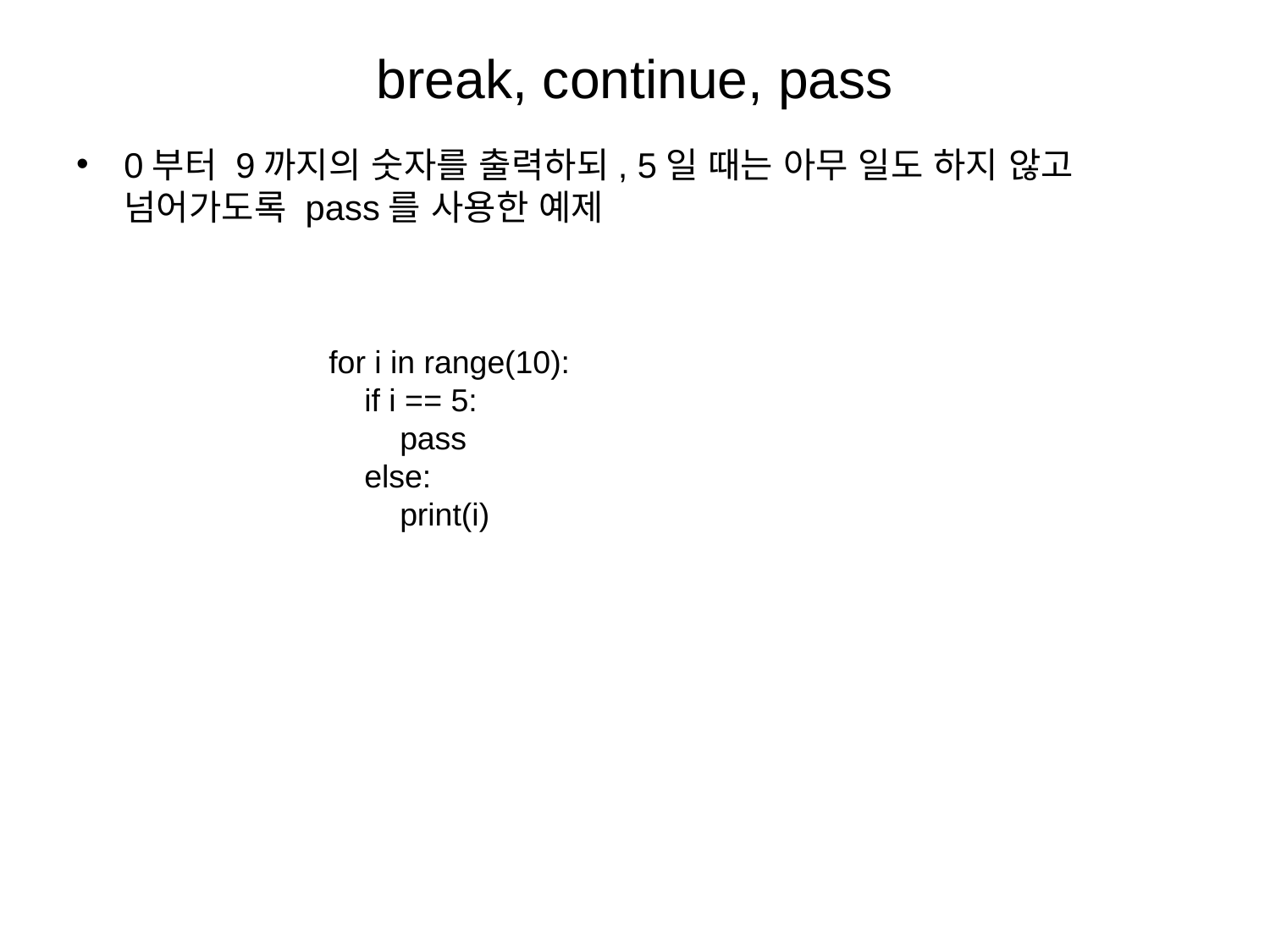

# break, continue, pass
0부터 9까지의 숫자를 출력하되, 5일 때는 아무 일도 하지 않고 넘어가도록 pass를 사용한 예제
for i in range(10):
    if i == 5:
        pass
    else:
        print(i)